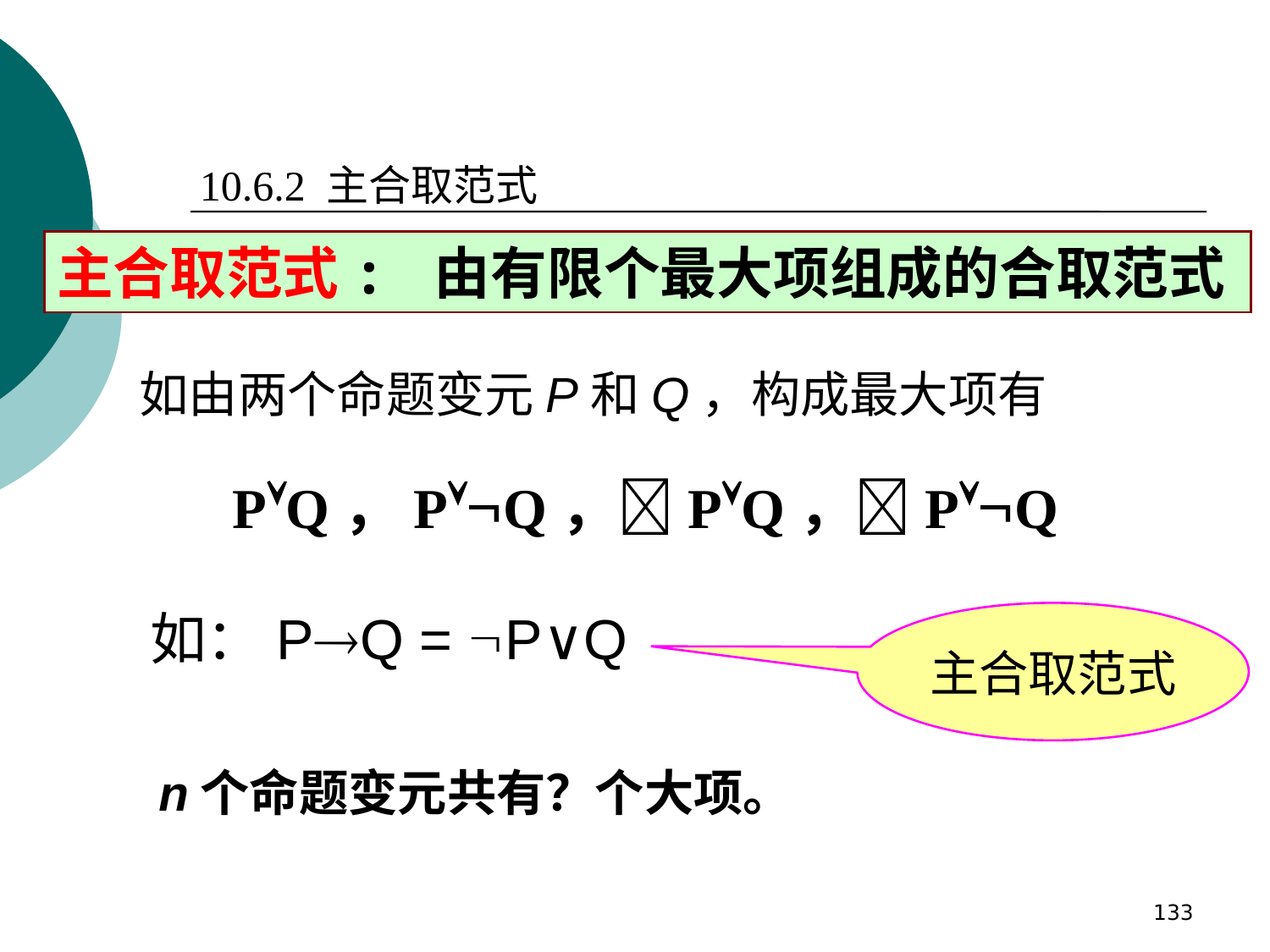

10.6.2 主合取范式
主合取范式: 由有限个最大项组成的合取范式
如由两个命题变元P和Q，构成最大项有
P∨Q，P∨¬Q，¬P∨Q，¬P∨¬Q
如：P→Q = ¬P∨Q
主合取范式
n个命题变元共有？个大项。
133